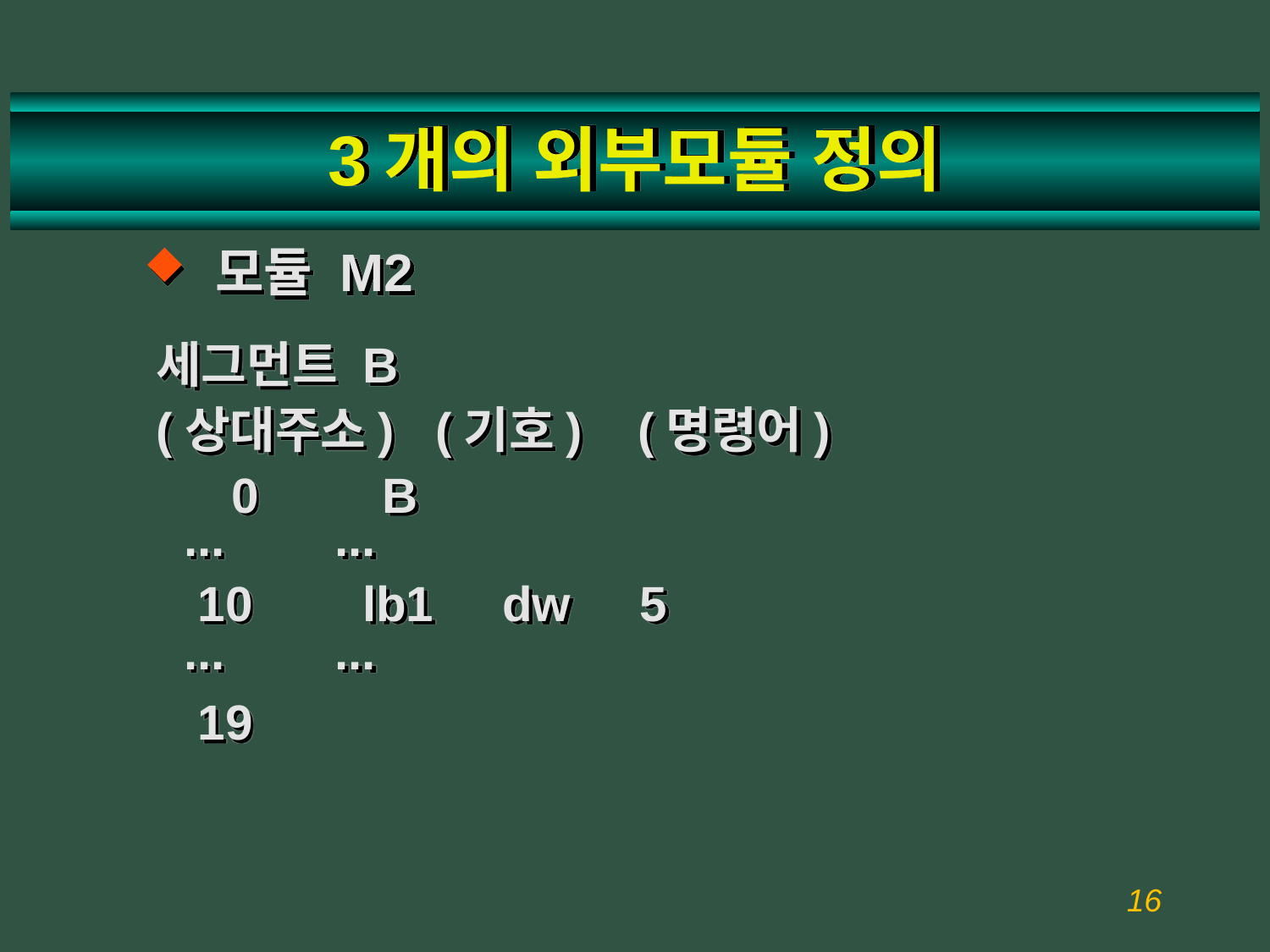

# 3개의 외부모듈 정의
모듈 M2
세그먼트 B
(상대주소)   (기호)    (명령어)
	  0         B
  ...        ...
   10        lb1     dw     5
  ...        ...
   19
16